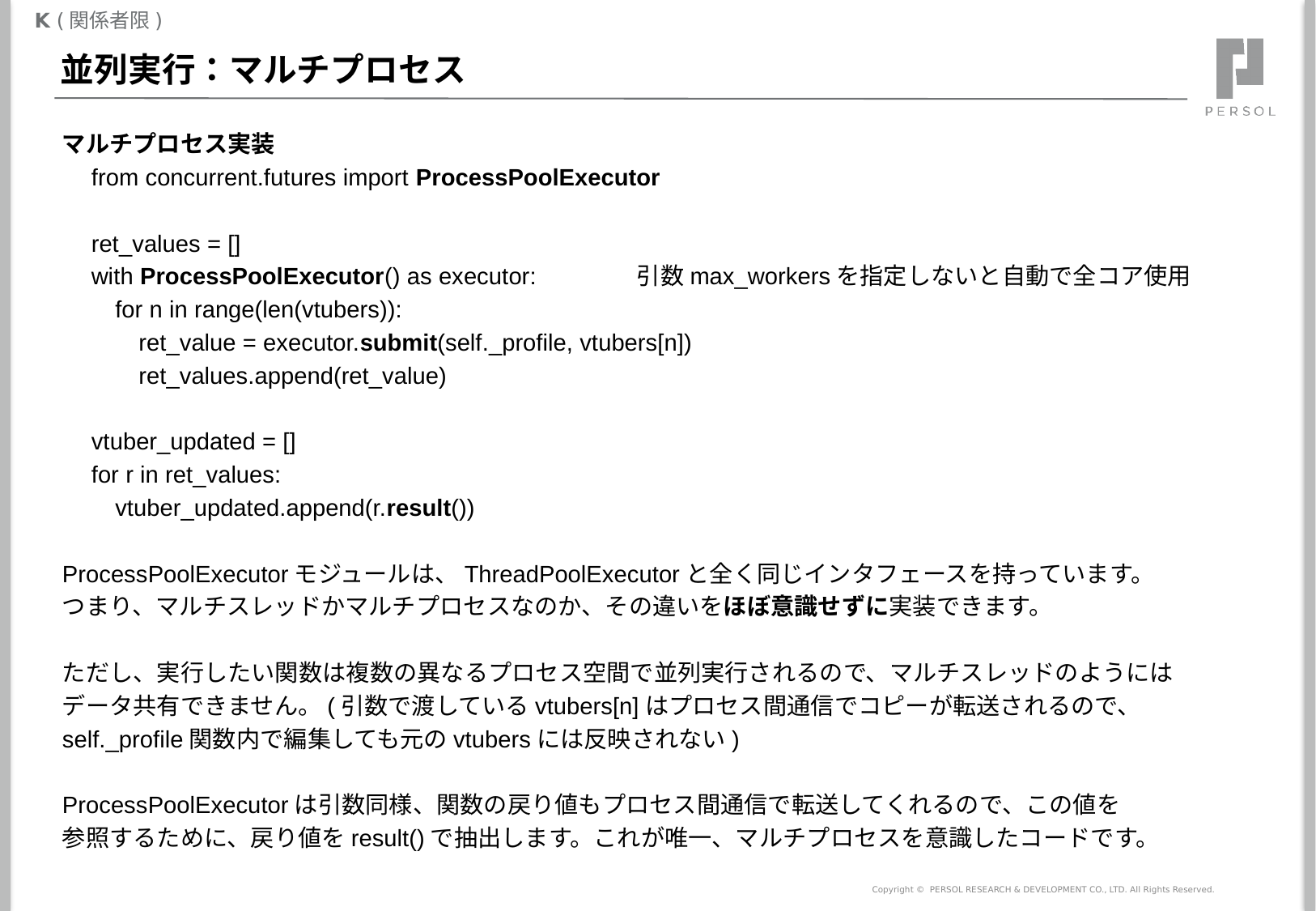

# 並列実行：マルチプロセス
マルチプロセス実装
　from concurrent.futures import ProcessPoolExecutor

　ret_values = []
　with ProcessPoolExecutor() as executor:　　　　引数max_workersを指定しないと自動で全コア使用
　　for n in range(len(vtubers)):
　　　ret_value = executor.submit(self._profile, vtubers[n])
　　　ret_values.append(ret_value)

　vtuber_updated = []
　for r in ret_values:
　　vtuber_updated.append(r.result())

ProcessPoolExecutorモジュールは、ThreadPoolExecutorと全く同じインタフェースを持っています。
つまり、マルチスレッドかマルチプロセスなのか、その違いをほぼ意識せずに実装できます。

ただし、実行したい関数は複数の異なるプロセス空間で並列実行されるので、マルチスレッドのようには
データ共有できません。(引数で渡しているvtubers[n]はプロセス間通信でコピーが転送されるので、
self._profile関数内で編集しても元のvtubersには反映されない)

ProcessPoolExecutorは引数同様、関数の戻り値もプロセス間通信で転送してくれるので、この値を
参照するために、戻り値をresult()で抽出します。これが唯一、マルチプロセスを意識したコードです。